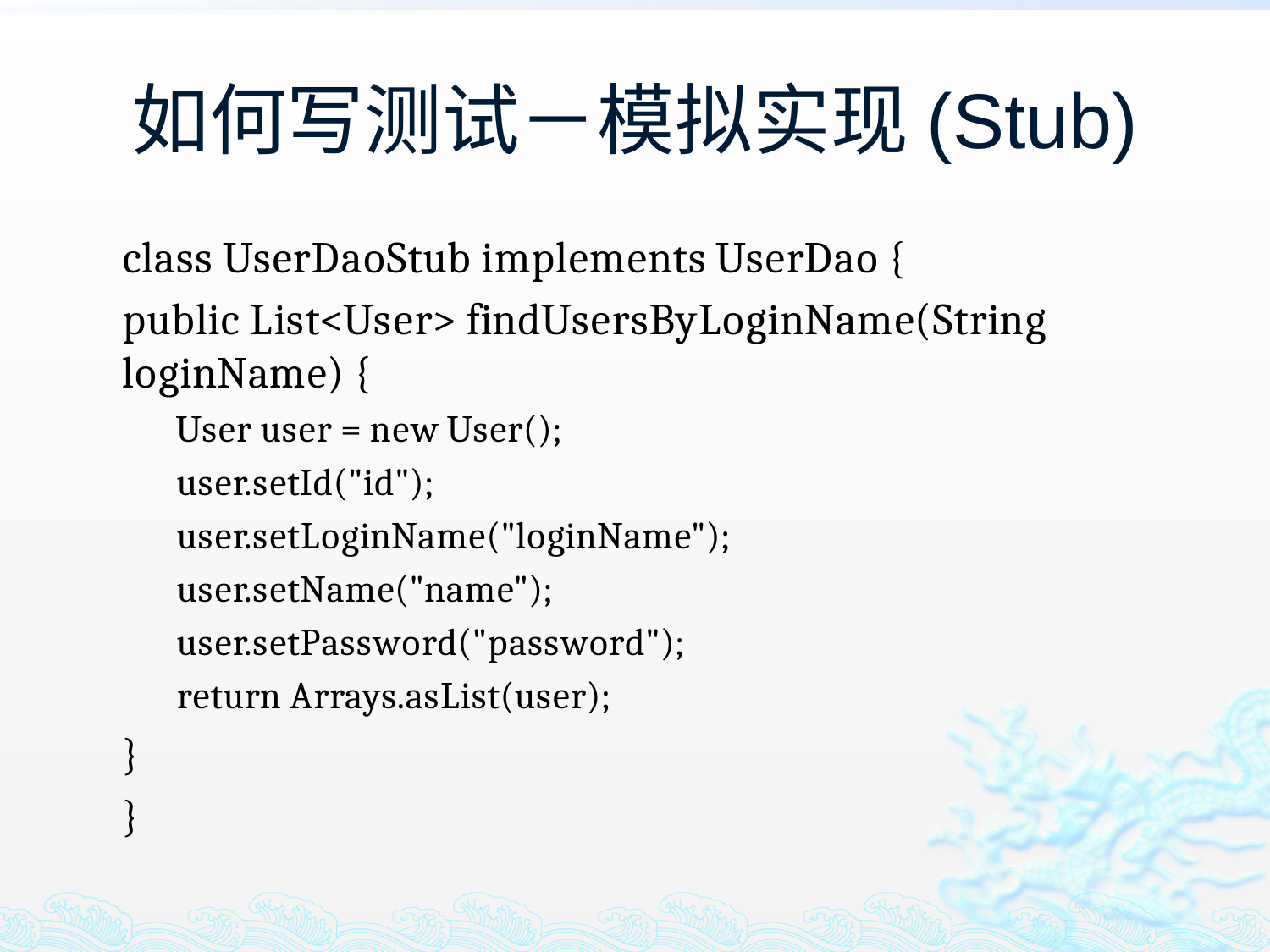

# 如何写测试－模拟实现(Stub)
class UserDaoStub implements UserDao {
public List<User> findUsersByLoginName(String loginName) {
User user = new User();
user.setId("id");
user.setLoginName("loginName");
user.setName("name");
user.setPassword("password");
return Arrays.asList(user);
}
}